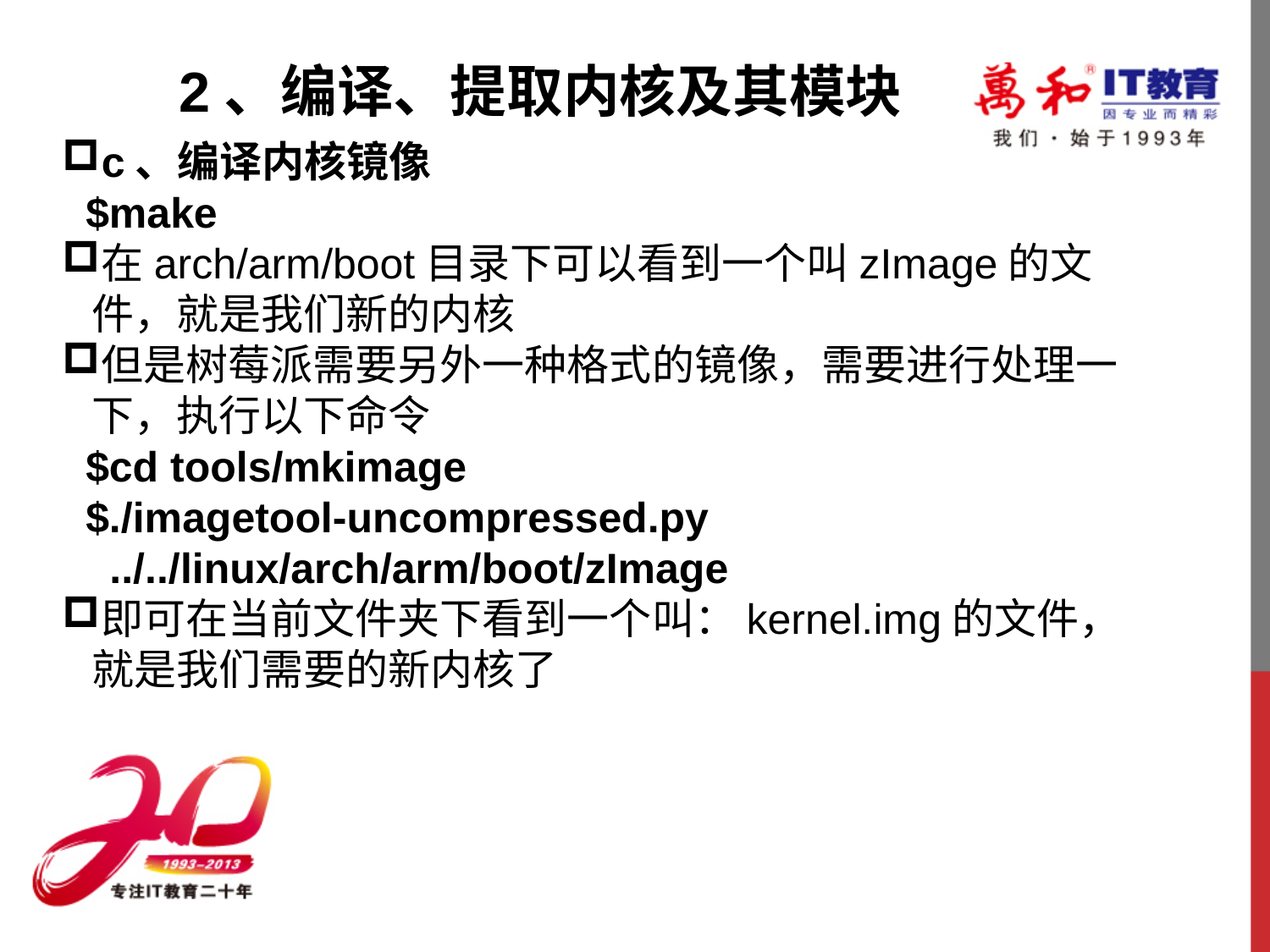

2、编译、提取内核及其模块
c、编译内核镜像
  $make
在arch/arm/boot目录下可以看到一个叫zImage的文件，就是我们新的内核
但是树莓派需要另外一种格式的镜像，需要进行处理一下，执行以下命令
  $cd tools/mkimage
  $./imagetool-uncompressed.py
    ../../linux/arch/arm/boot/zImage
即可在当前文件夹下看到一个叫：kernel.img的文件，就是我们需要的新内核了